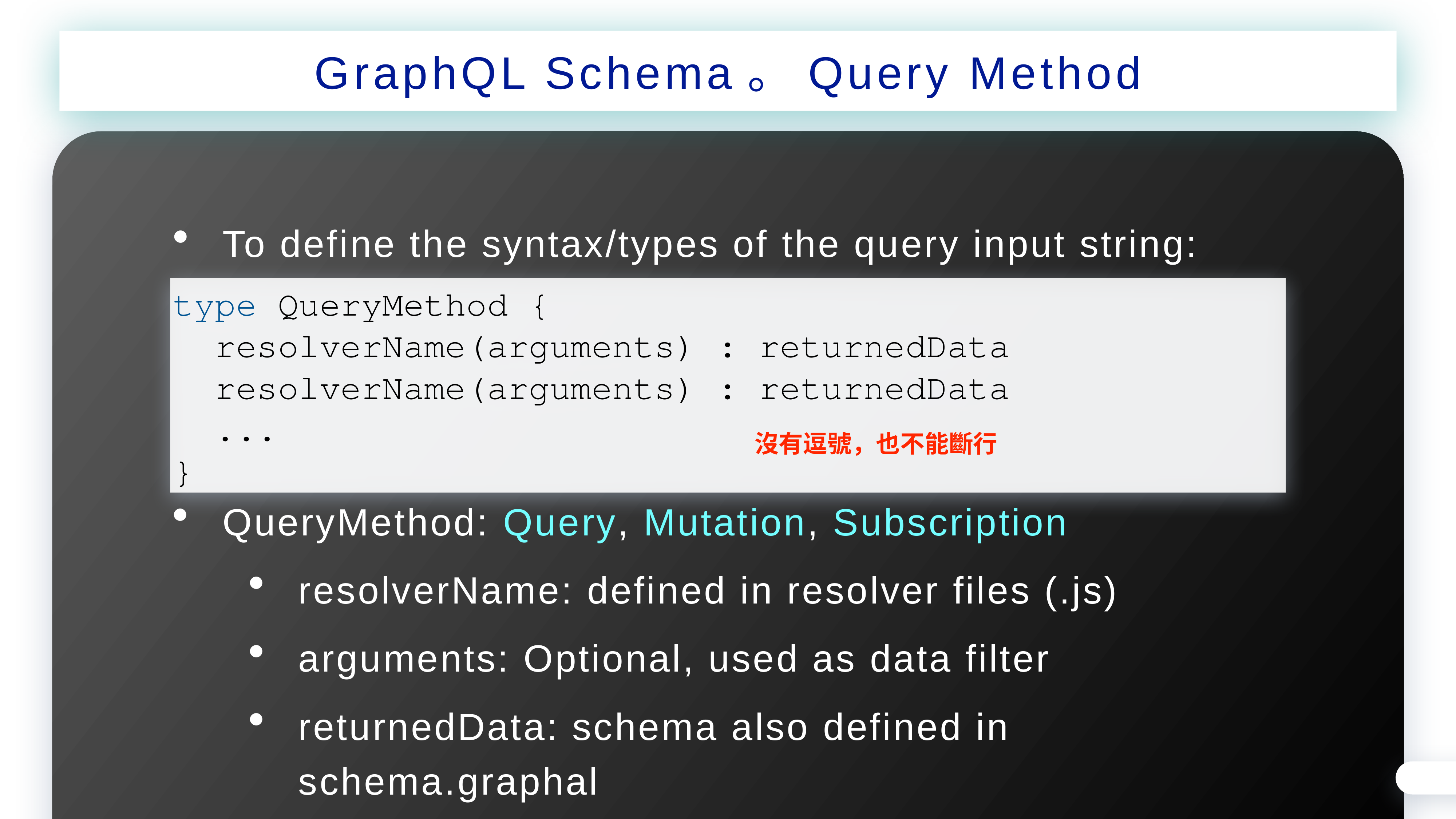

GraphQL Schema。Query Method
To define the syntax/types of the query input string:
type QueryMethod {
  resolverName(arguments) : returnedData
  resolverName(arguments) : returnedData
  ...
}
沒有逗號，也不能斷行
QueryMethod: Query, Mutation, Subscription
resolverName: defined in resolver files (.js)
arguments: Optional, used as data filter
returnedData: schema also defined in schema.graphal
16